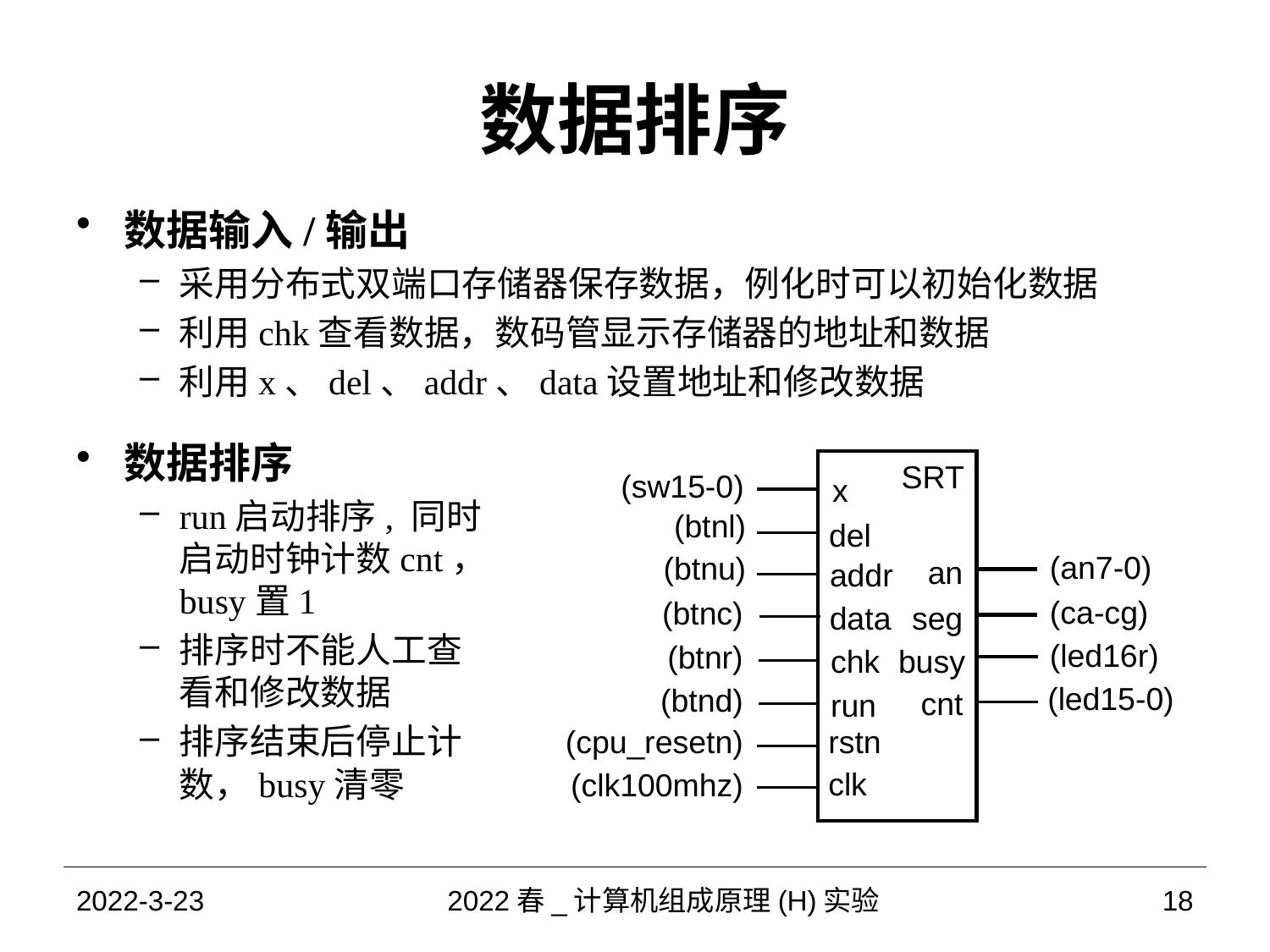

# 数据排序
数据输入/输出
采用分布式双端口存储器保存数据，例化时可以初始化数据
利用chk查看数据，数码管显示存储器的地址和数据
利用x、del、addr、data设置地址和修改数据
数据排序
run启动排序, 同时启动时钟计数cnt，busy置1
排序时不能人工查看和修改数据
排序结束后停止计数，busy清零
SRT
x
(sw15-0)
del
(btnl)
an
addr
(an7-0)
(btnu)
seg
data
(ca-cg)
(btnc)
busy
chk
(led16r)
(btnr)
cnt
run
(led15-0)
(btnd)
(cpu_resetn)
rstn
(clk100mhz)
clk
2022-3-23
2022春_计算机组成原理(H)实验
18